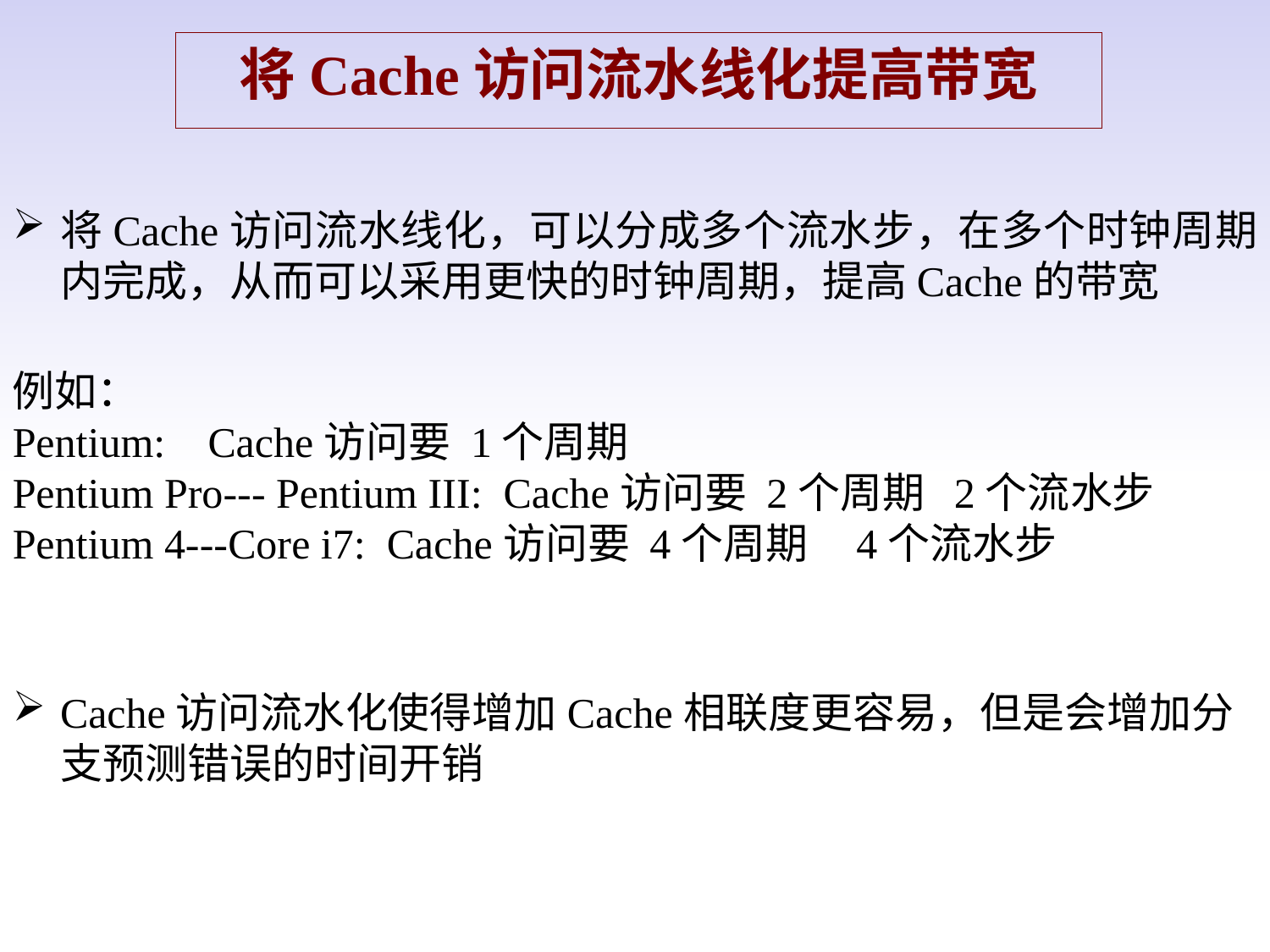

将Cache访问流水线化提高带宽
将Cache访问流水线化，可以分成多个流水步，在多个时钟周期内完成，从而可以采用更快的时钟周期，提高Cache的带宽

例如：
Pentium:    Cache访问要 1个周期
Pentium Pro--- Pentium III:  Cache访问要 2个周期  2个流水步
Pentium 4---Core i7:  Cache访问要 4个周期    4个流水步

Cache访问流水化使得增加Cache相联度更容易，但是会增加分支预测错误的时间开销